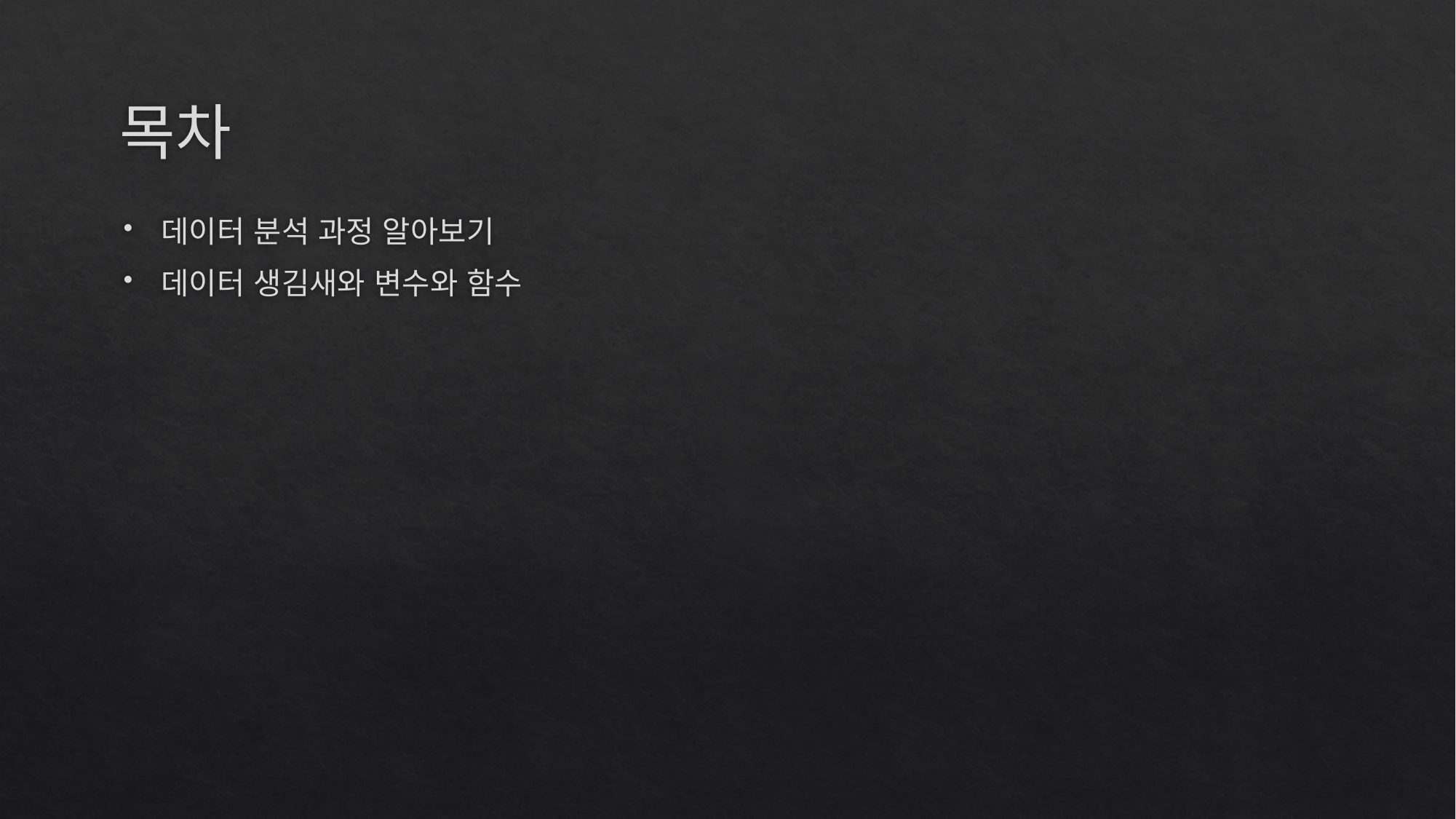

# 목차
데이터 분석 과정 알아보기
데이터 생김새와 변수와 함수